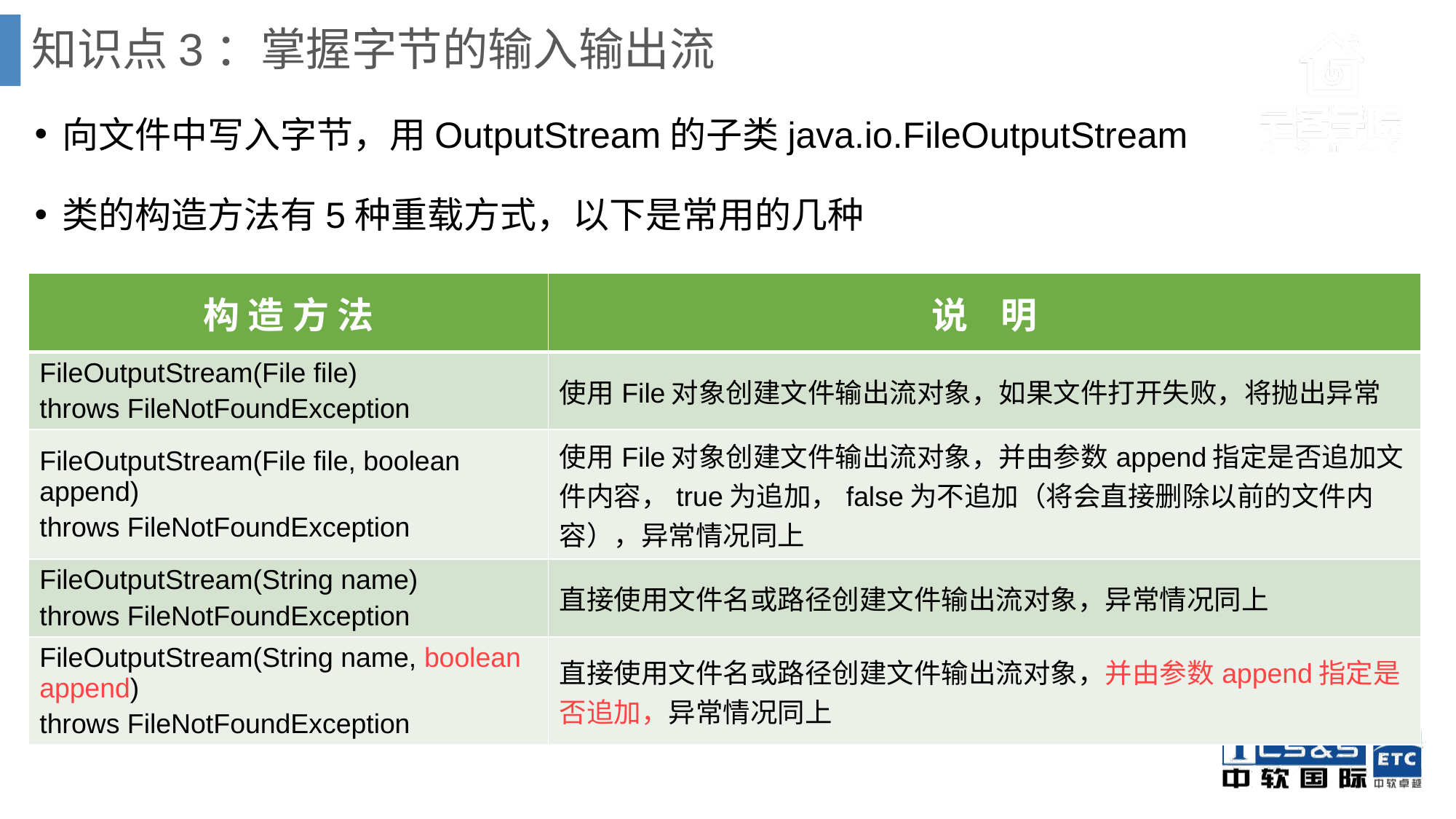

# 知识点3：掌握字节的输入输出流
向文件中写入字节，用OutputStream的子类java.io.FileOutputStream
类的构造方法有5种重载方式，以下是常用的几种

| 构 造 方 法 | 说 明 |
| --- | --- |
| FileOutputStream(File file) throws FileNotFoundException | 使用File对象创建文件输出流对象，如果文件打开失败，将抛出异常 |
| FileOutputStream(File file, boolean append) throws FileNotFoundException | 使用File对象创建文件输出流对象，并由参数append指定是否追加文件内容，true为追加，false为不追加（将会直接删除以前的文件内容），异常情况同上 |
| FileOutputStream(String name) throws FileNotFoundException | 直接使用文件名或路径创建文件输出流对象，异常情况同上 |
| FileOutputStream(String name, boolean append) throws FileNotFoundException | 直接使用文件名或路径创建文件输出流对象，并由参数append指定是否追加，异常情况同上 |